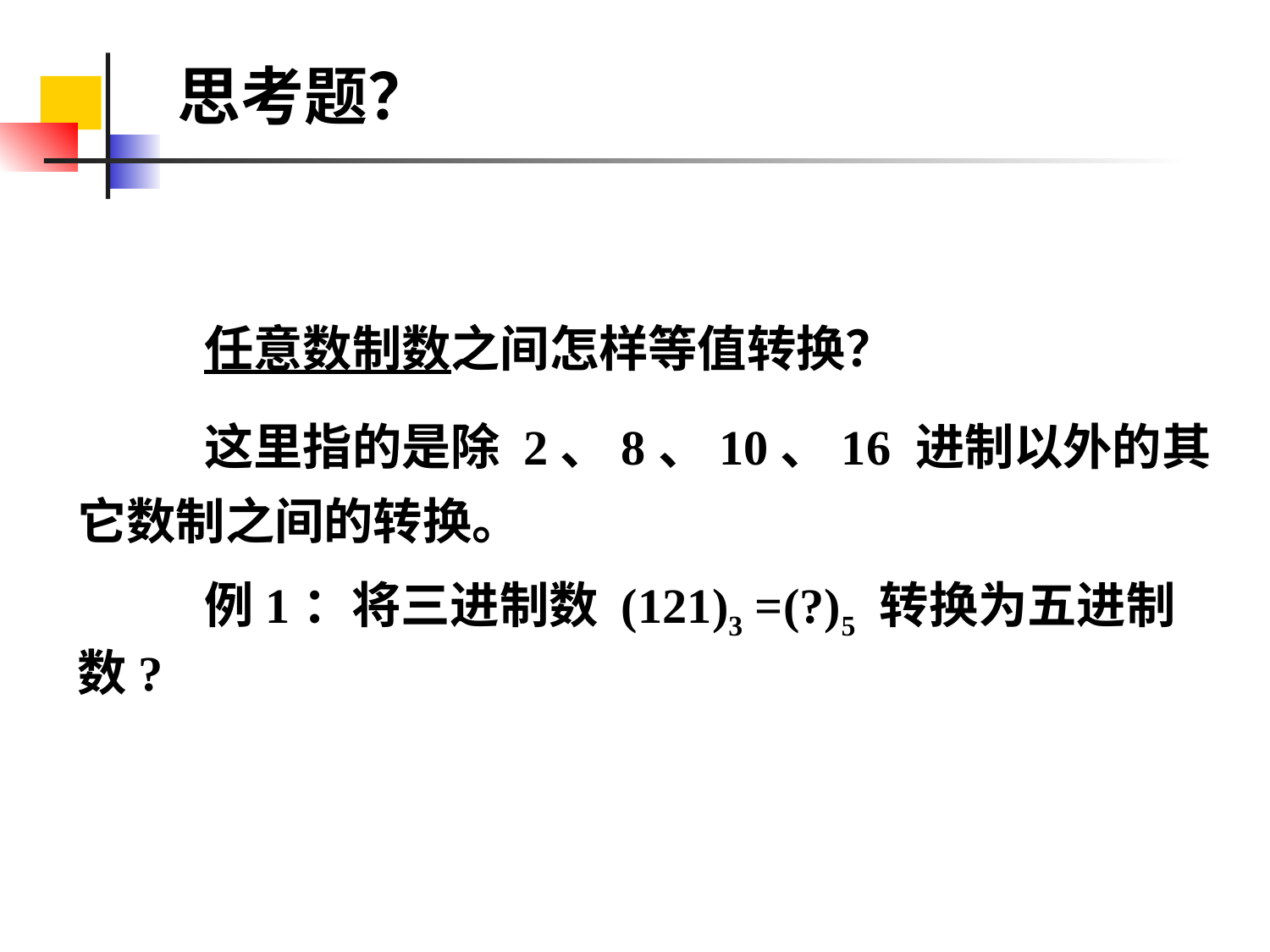

# 思考题？
	任意数制数之间怎样等值转换？
	这里指的是除 2、8、10、16 进制以外的其它数制之间的转换。
	例1：将三进制数 (121)3 =(?)5 转换为五进制数?